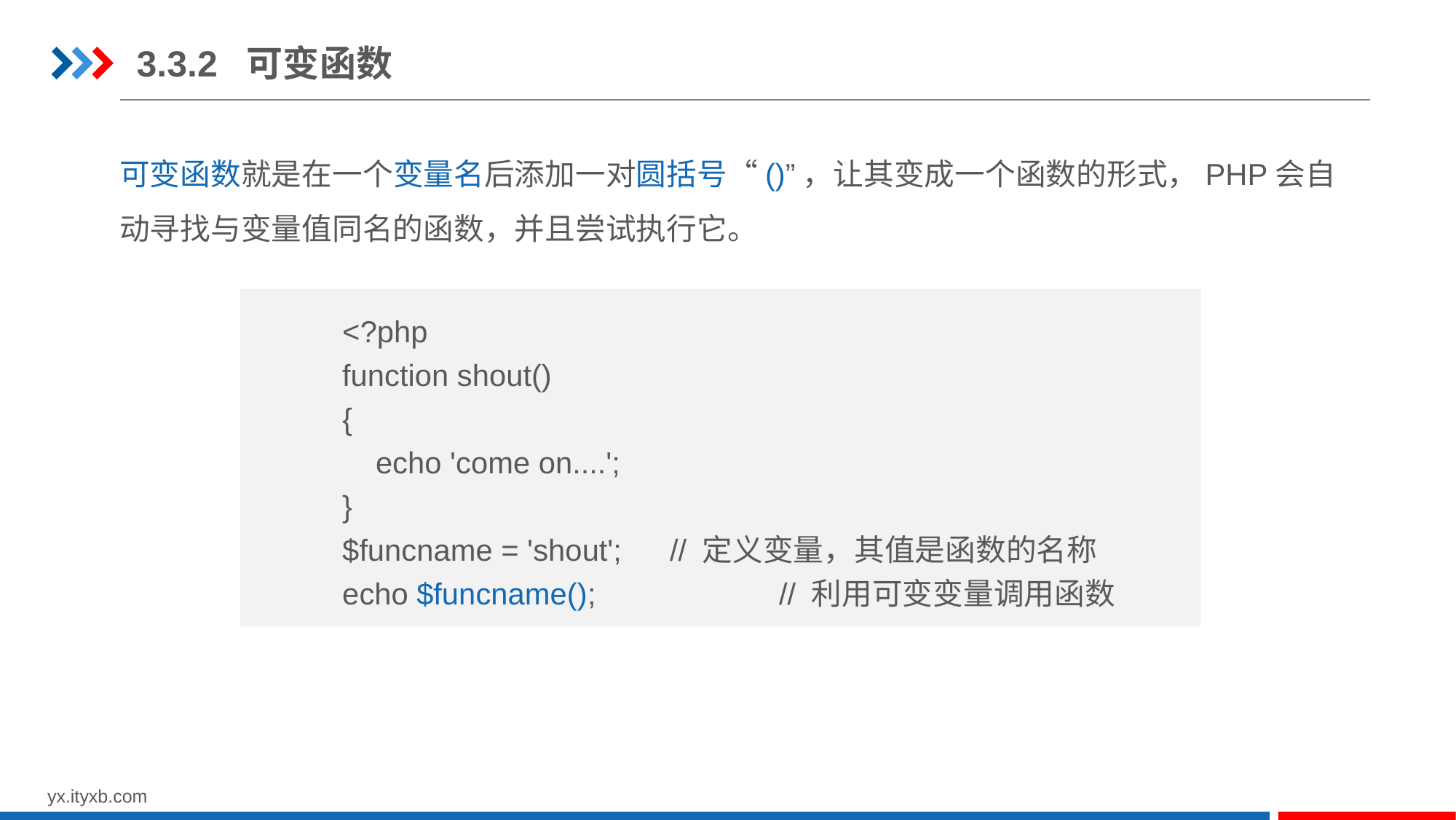

3.3.2  可变函数
可变函数就是在一个变量名后添加一对圆括号“()”，让其变成一个函数的形式，PHP会自动寻找与变量值同名的函数，并且尝试执行它。

<?php
function shout()
{
    echo 'come on....';
}
$funcname = 'shout';	// 定义变量，其值是函数的名称
echo $funcname();		// 利用可变变量调用函数